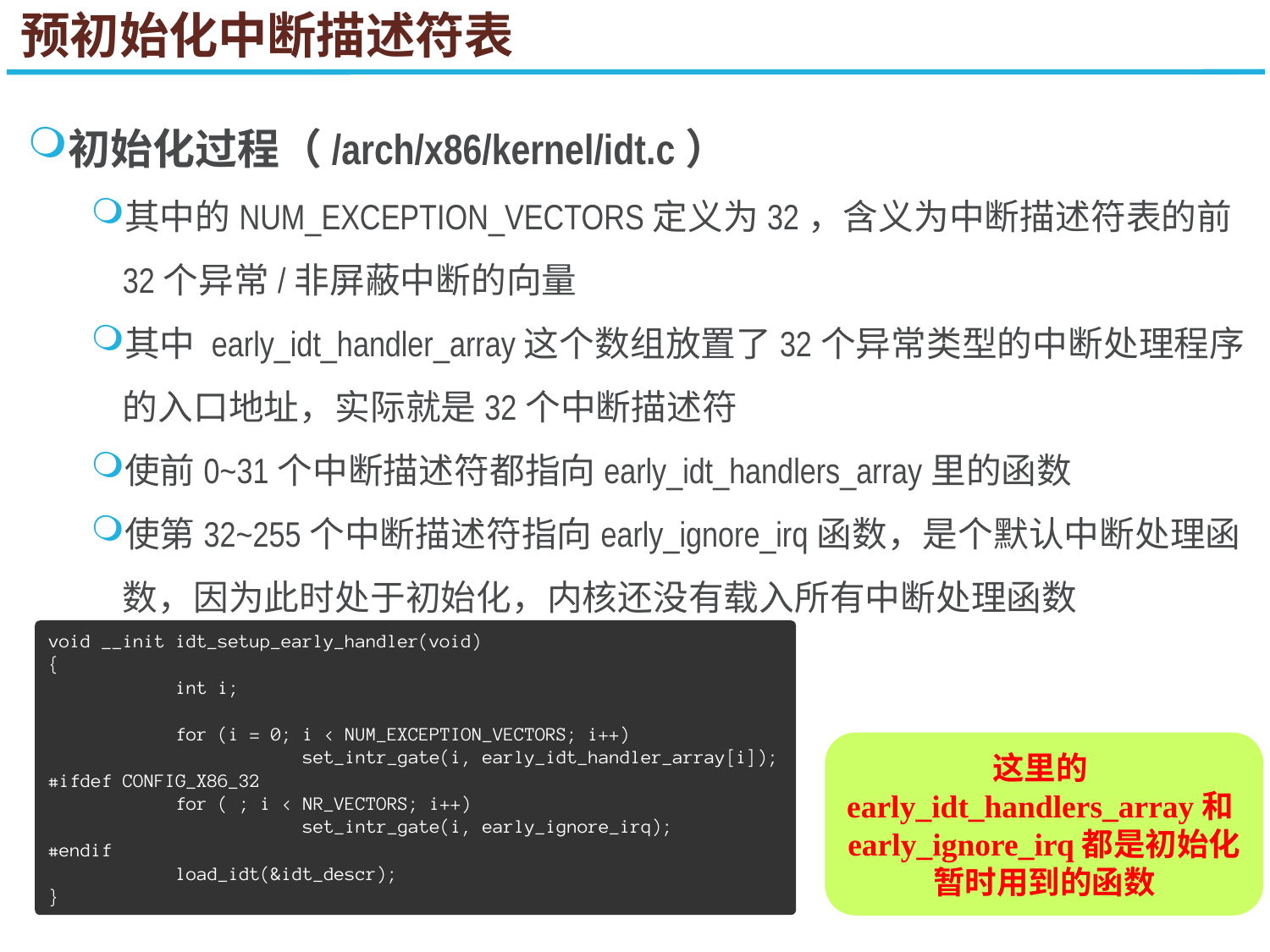

预初始化中断描述符表
初始化过程（/arch/x86/kernel/idt.c）
其中的NUM_EXCEPTION_VECTORS定义为32，含义为中断描述符表的前32个异常/非屏蔽中断的向量
其中 early_idt_handler_array这个数组放置了32个异常类型的中断处理程序的入口地址，实际就是32个中断描述符
使前0~31个中断描述符都指向early_idt_handlers_array里的函数
使第32~255个中断描述符指向early_ignore_irq函数，是个默认中断处理函数，因为此时处于初始化，内核还没有载入所有中断处理函数

void __init idt_setup_early_handler(void)
{
	int i;

	for (i = 0; i < NUM_EXCEPTION_VECTORS; i++)
		set_intr_gate(i, early_idt_handler_array[i]);
#ifdef CONFIG_X86_32
	for ( ; i < NR_VECTORS; i++)
		set_intr_gate(i, early_ignore_irq);
#endif
	load_idt(&idt_descr);
}
这里的early_idt_handlers_array和early_ignore_irq都是初始化暂时用到的函数